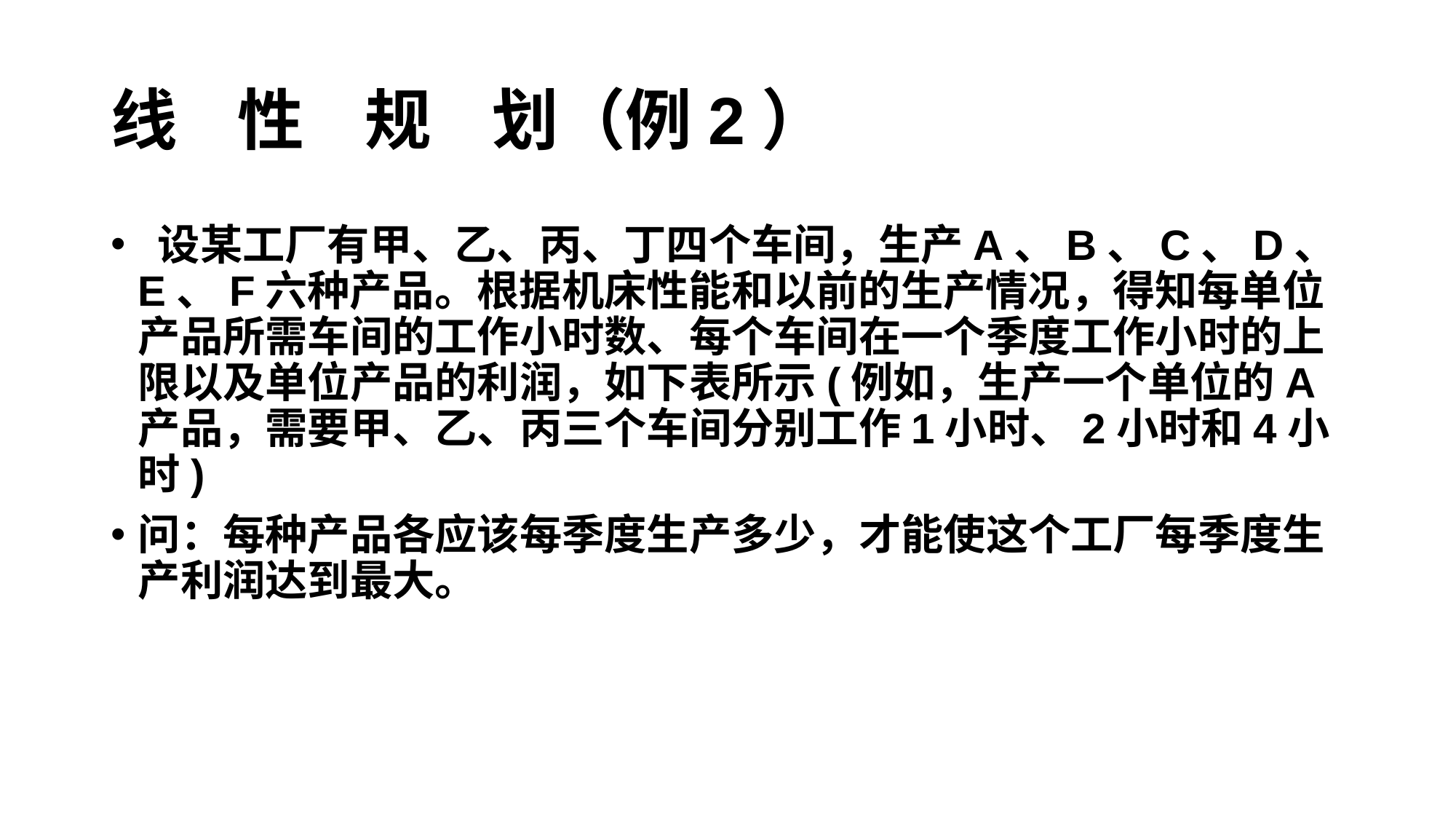

# 线    性    规    划（例2）
 设某工厂有甲、乙、丙、丁四个车间，生产A、B、C、D、E、F六种产品。根据机床性能和以前的生产情况，得知每单位产品所需车间的工作小时数、每个车间在一个季度工作小时的上限以及单位产品的利润，如下表所示(例如，生产一个单位的A产品，需要甲、乙、丙三个车间分别工作1小时、2小时和4小时)
问：每种产品各应该每季度生产多少，才能使这个工厂每季度生产利润达到最大。